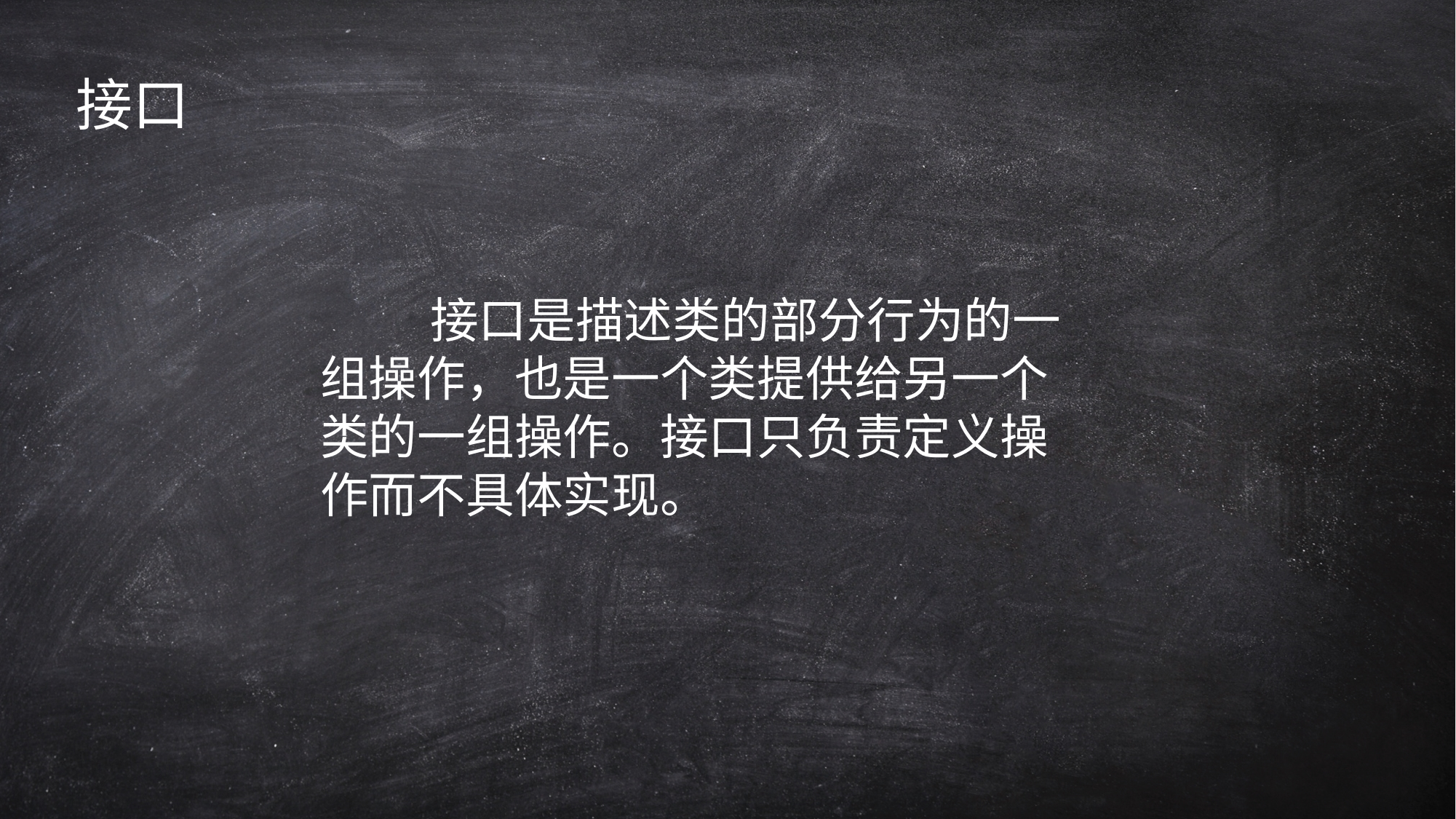

接口
         接口是描述类的部分行为的一组操作，也是一个类提供给另一个类的一组操作。接口只负责定义操作而不具体实现。